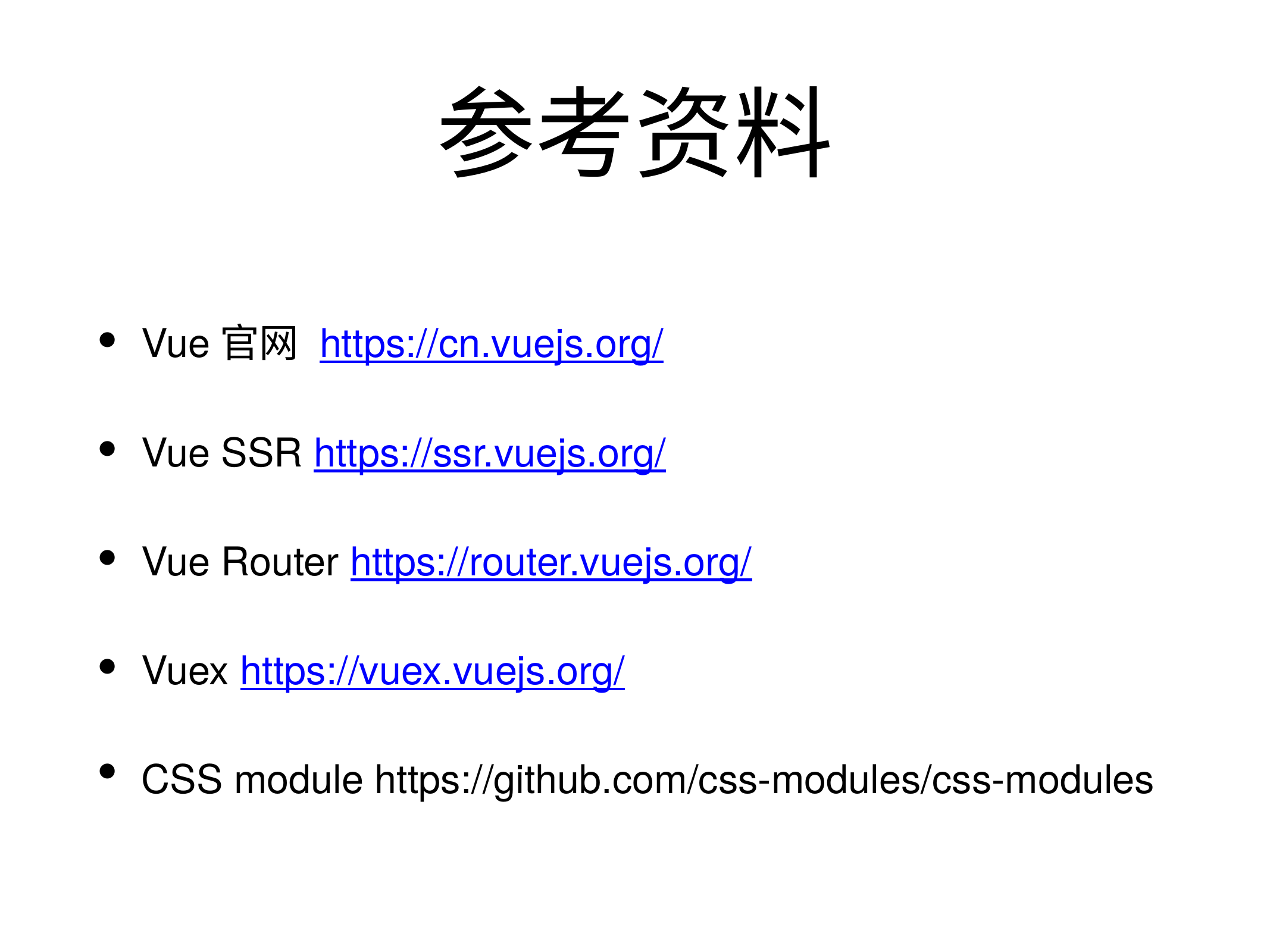

# 参考资料
Vue官网 https://cn.vuejs.org/
Vue SSR https://ssr.vuejs.org/
Vue Router https://router.vuejs.org/
Vuex https://vuex.vuejs.org/
CSS module https://github.com/css-modules/css-modules